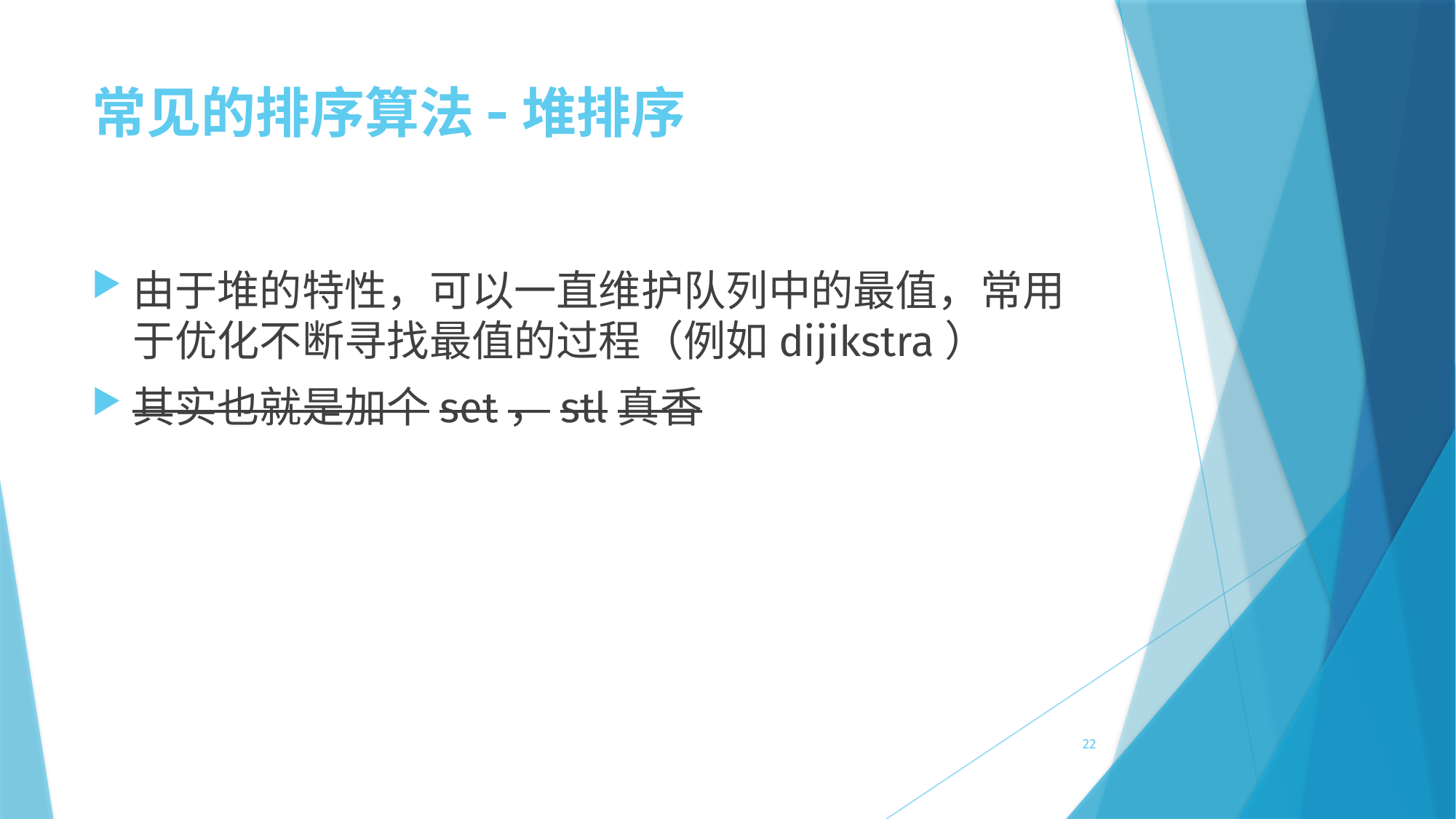

# 常见的排序算法-堆排序
由于堆的特性，可以一直维护队列中的最值，常用于优化不断寻找最值的过程（例如dijikstra）
其实也就是加个set，stl真香
22